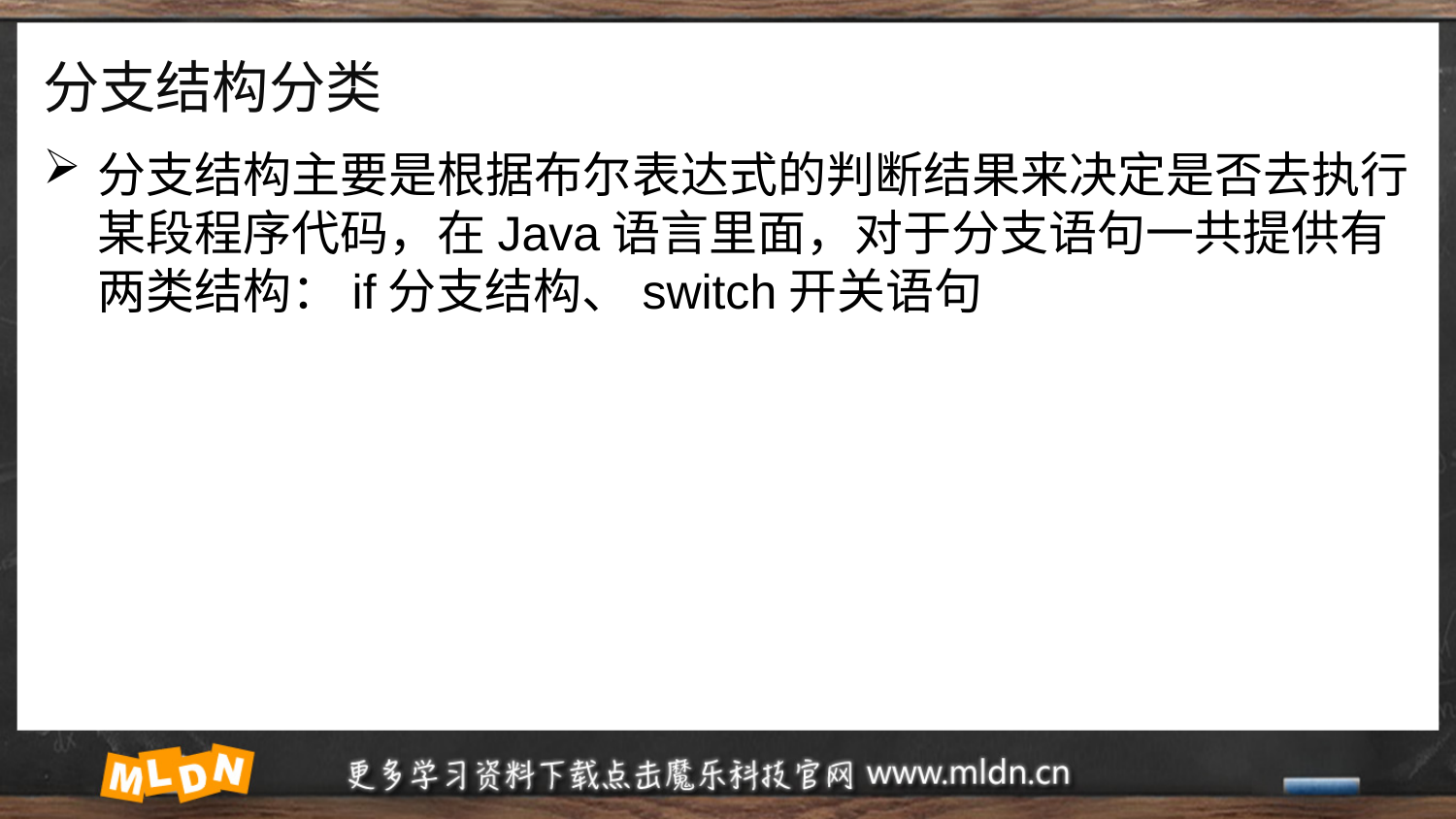

# 分支结构分类
分支结构主要是根据布尔表达式的判断结果来决定是否去执行某段程序代码，在Java语言里面，对于分支语句一共提供有两类结构：if分支结构、switch开关语句